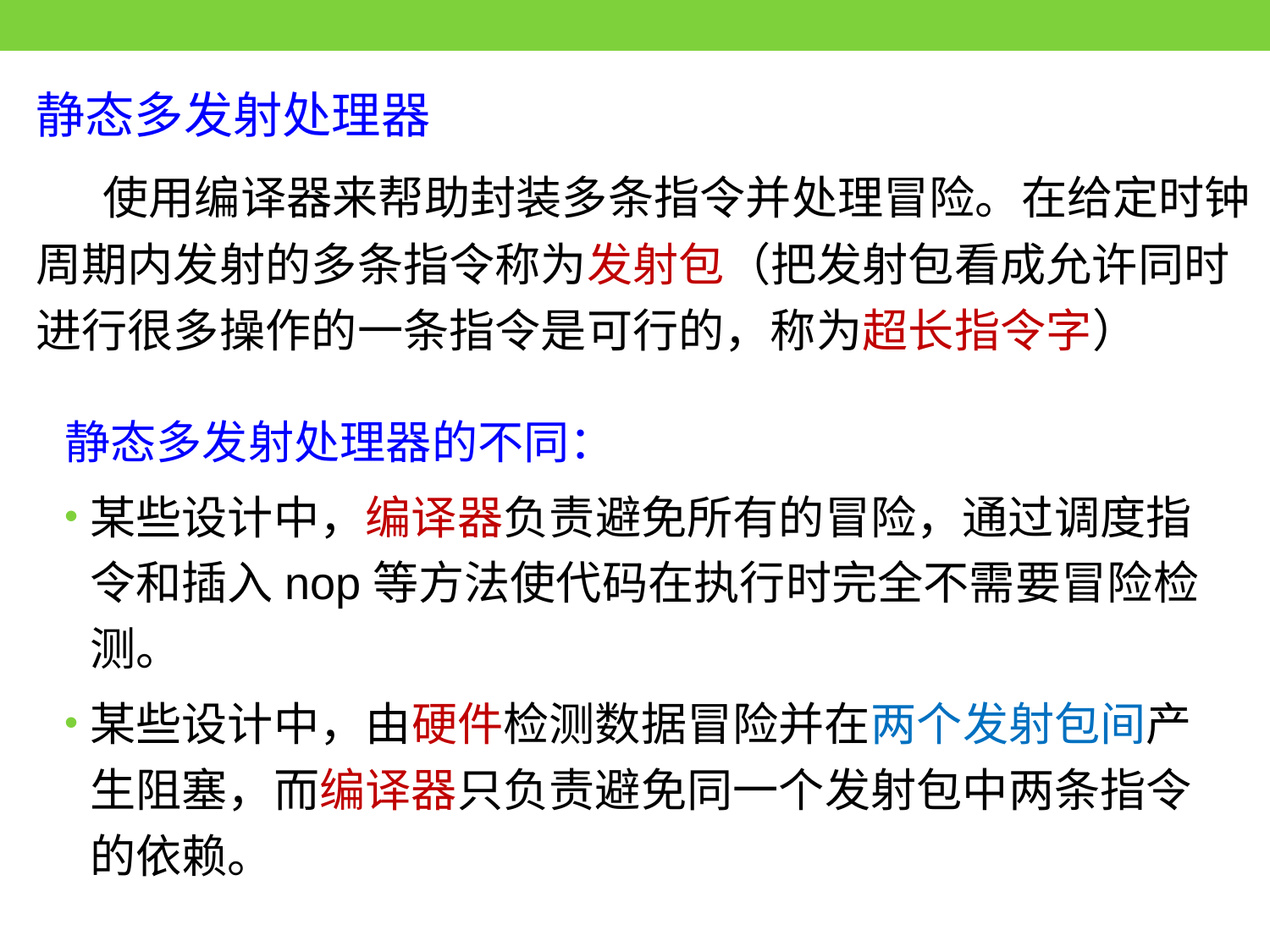

100
静态多发射处理器
     使用编译器来帮助封装多条指令并处理冒险。在给定时钟周期内发射的多条指令称为发射包（把发射包看成允许同时进行很多操作的一条指令是可行的，称为超长指令字）
静态多发射处理器的不同：
某些设计中，编译器负责避免所有的冒险，通过调度指令和插入nop等方法使代码在执行时完全不需要冒险检测。
某些设计中，由硬件检测数据冒险并在两个发射包间产生阻塞，而编译器只负责避免同一个发射包中两条指令的依赖。